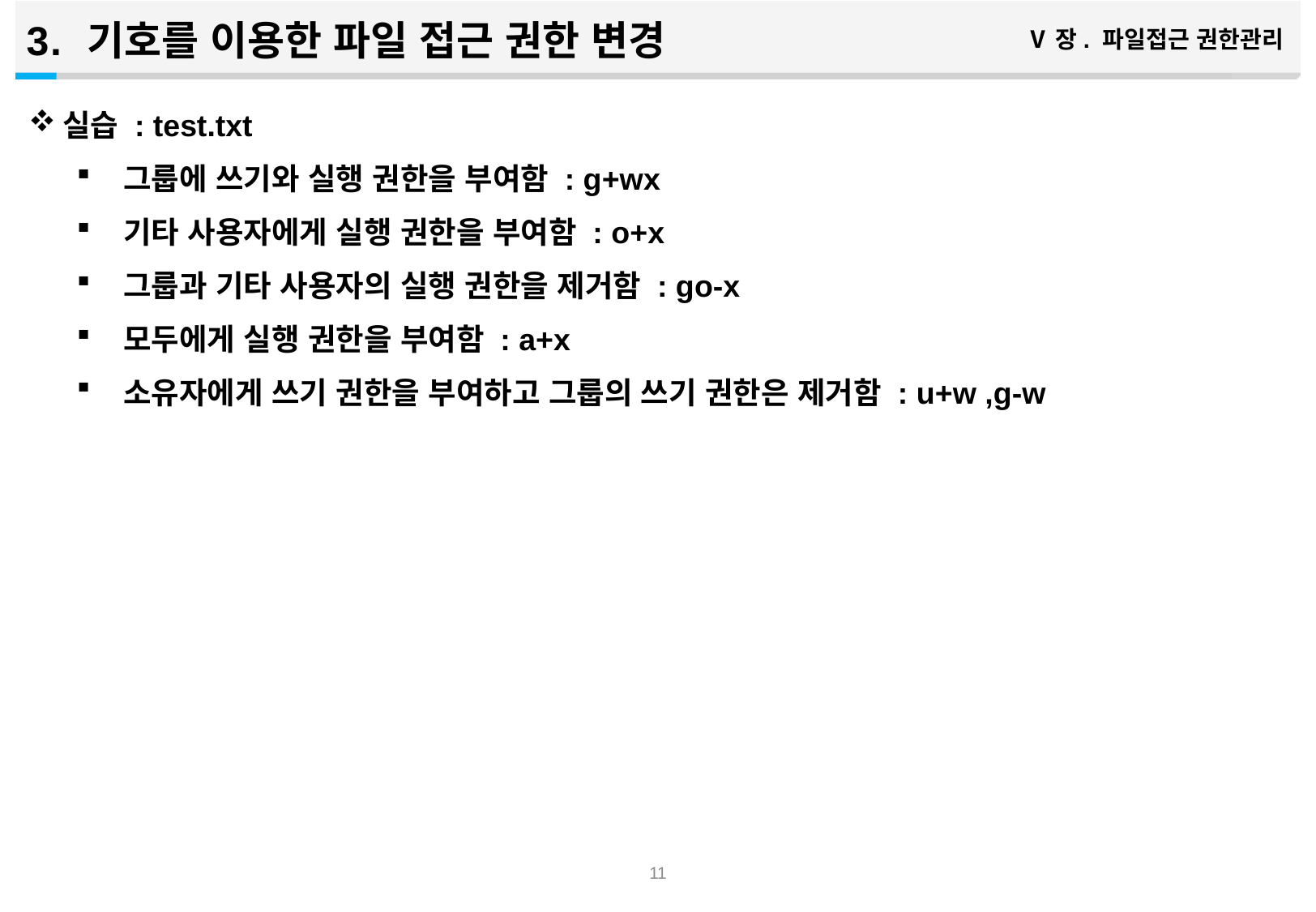

기호를 이용한 파일 접근 권한 변경
Ⅴ장. 파일접근 권한관리
실습 : test.txt
그룹에 쓰기와 실행 권한을 부여함 : g+wx
기타 사용자에게 실행 권한을 부여함 : o+x
그룹과 기타 사용자의 실행 권한을 제거함 : go-x
모두에게 실행 권한을 부여함 : a+x
소유자에게 쓰기 권한을 부여하고 그룹의 쓰기 권한은 제거함 : u+w ,g-w

11